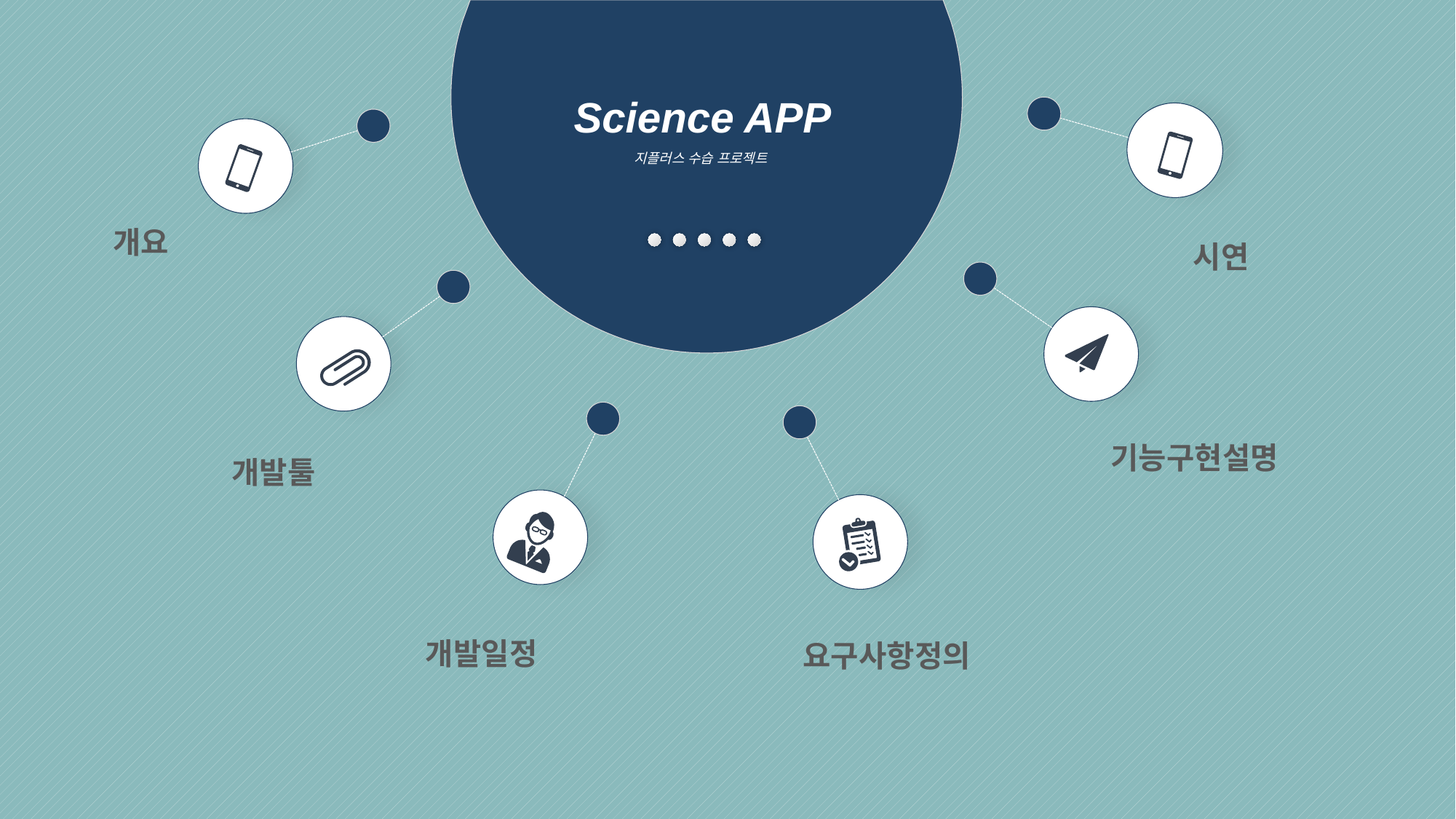

Science APP
지플러스 수습 프로젝트

개요
시연

기능구현설명
개발툴

개발일정
요구사항정의